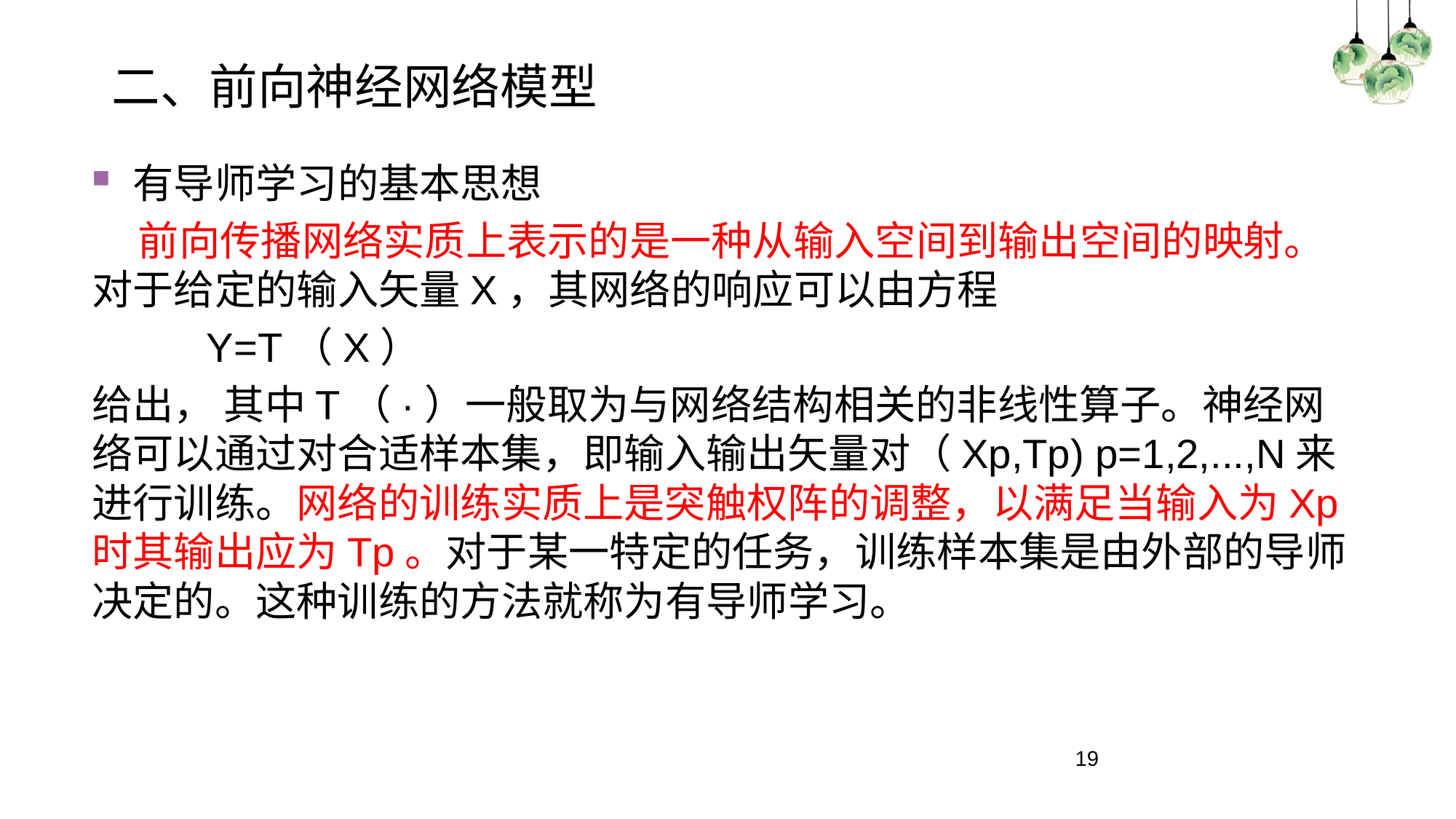

二、前向神经网络模型
有导师学习的基本思想
    前向传播网络实质上表示的是一种从输入空间到输出空间的映射。对于给定的输入矢量X，其网络的响应可以由方程
          Y=T（X）
给出， 其中T（·）一般取为与网络结构相关的非线性算子。神经网络可以通过对合适样本集，即输入输出矢量对（Xp,Tp) p=1,2,...,N来进行训练。网络的训练实质上是突触权阵的调整，以满足当输入为Xp时其输出应为Tp。对于某一特定的任务，训练样本集是由外部的导师决定的。这种训练的方法就称为有导师学习。

19